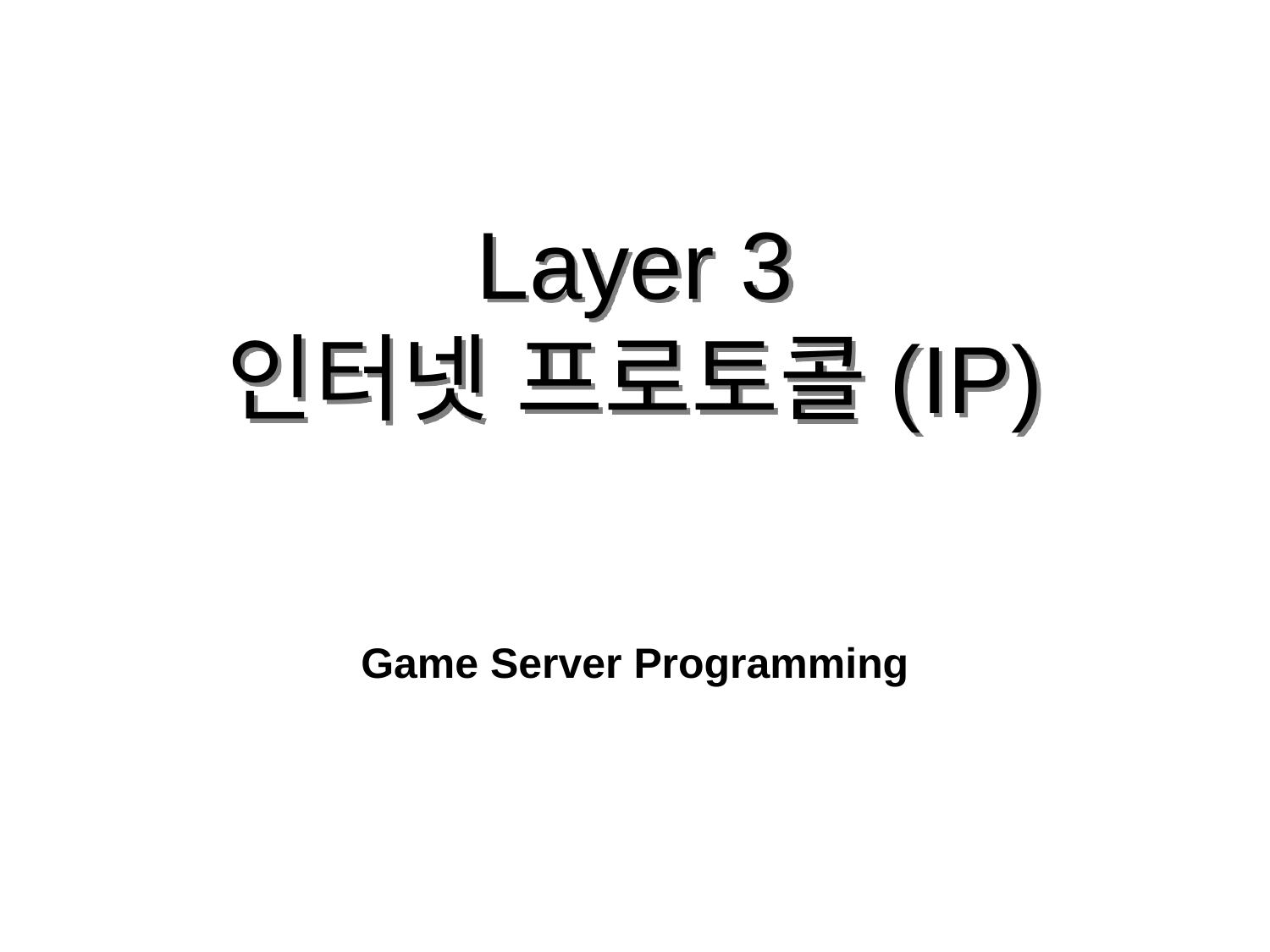

# Layer 3 인터넷 프로토콜(IP)
Game Server Programming